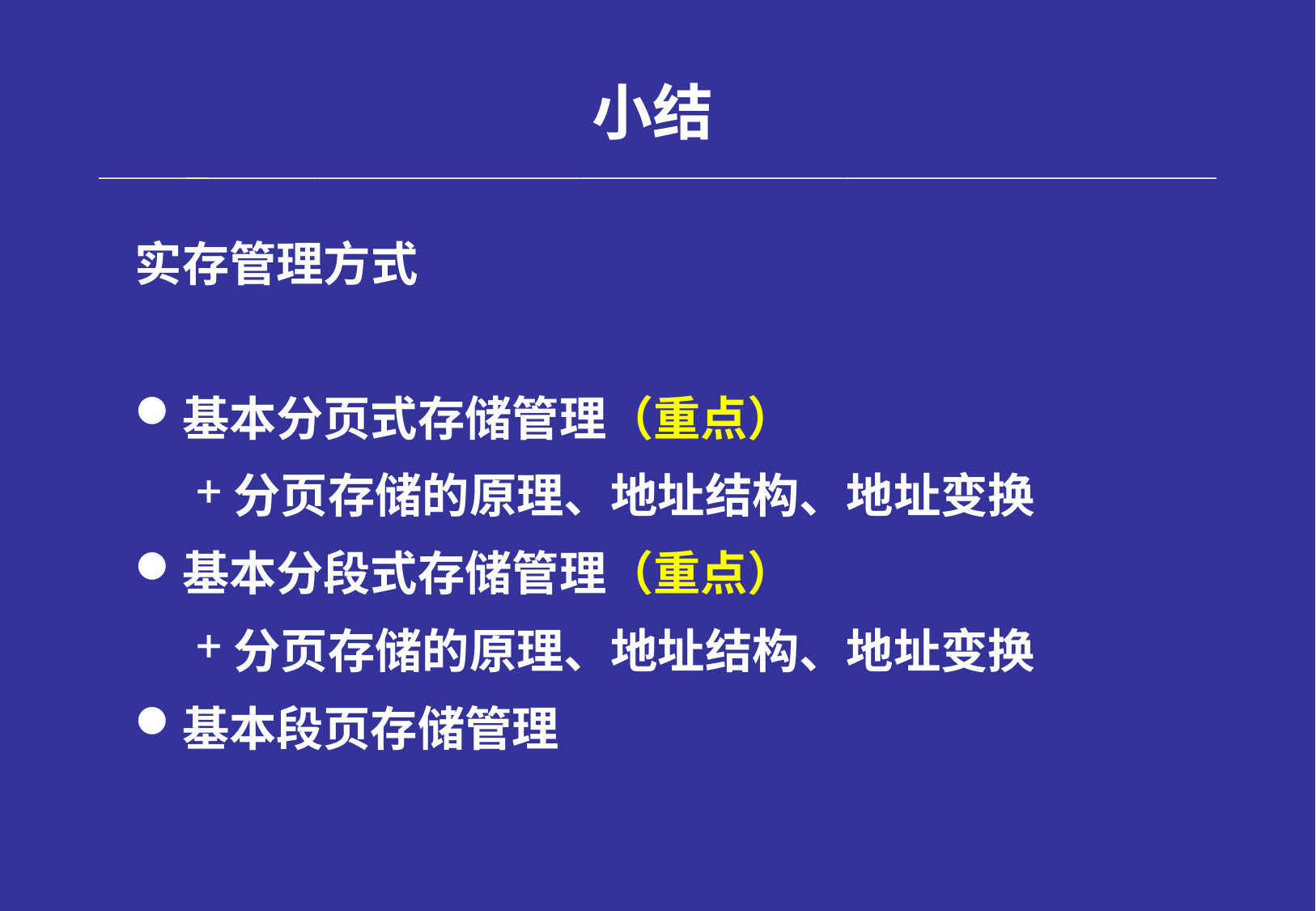

# 小结
实存管理方式

基本分页式存储管理（重点）
分页存储的原理、地址结构、地址变换
基本分段式存储管理（重点）
分页存储的原理、地址结构、地址变换
基本段页存储管理